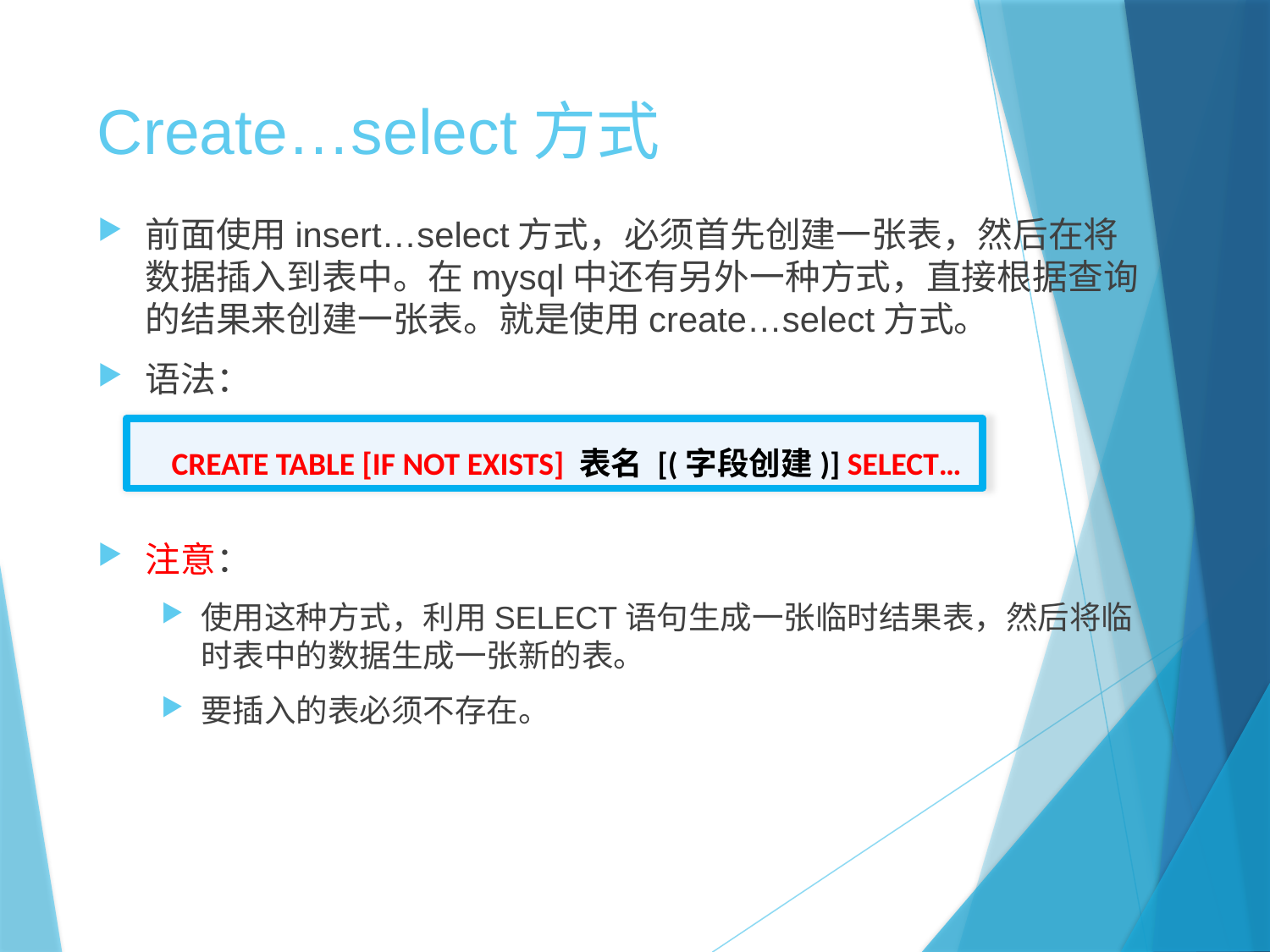

# Create…select方式
前面使用insert…select方式，必须首先创建一张表，然后在将数据插入到表中。在mysql中还有另外一种方式，直接根据查询的结果来创建一张表。就是使用create…select方式。
语法：

注意：
使用这种方式，利用SELECT语句生成一张临时结果表，然后将临时表中的数据生成一张新的表。
要插入的表必须不存在。

CREATE TABLE [IF NOT EXISTS] 表名 [(字段创建)] SELECT…